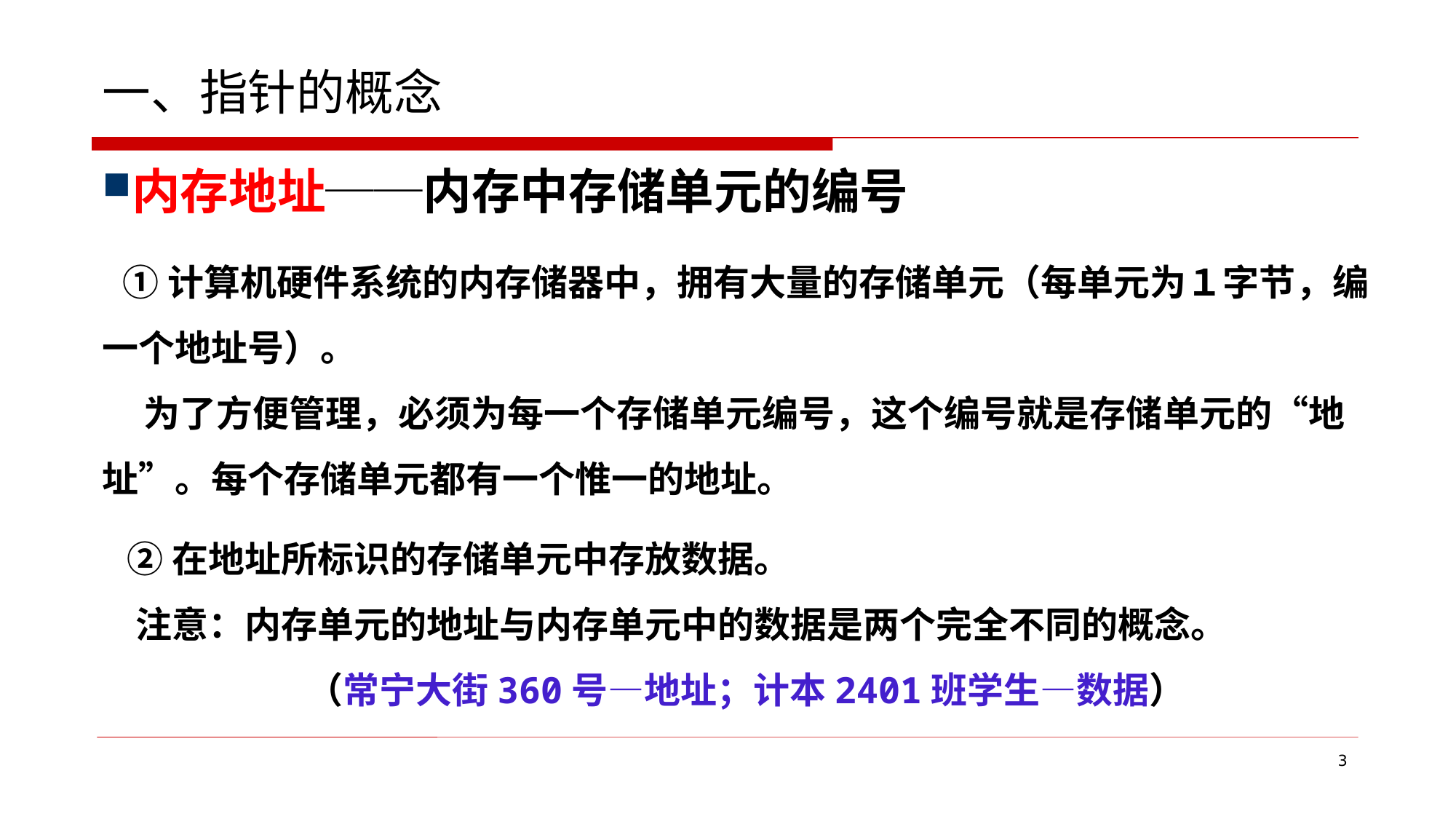

7.1 指针概述
一、指针的概念

内存地址──内存中存储单元的编号
   ①计算机硬件系统的内存储器中，拥有大量的存储单元（每单元为１字节，编一个地址号）。
    为了方便管理，必须为每一个存储单元编号，这个编号就是存储单元的“地址”。每个存储单元都有一个惟一的地址。
   ②在地址所标识的存储单元中存放数据。
   注意：内存单元的地址与内存单元中的数据是两个完全不同的概念。
（常宁大街360号—地址；计本2401班学生—数据）

3